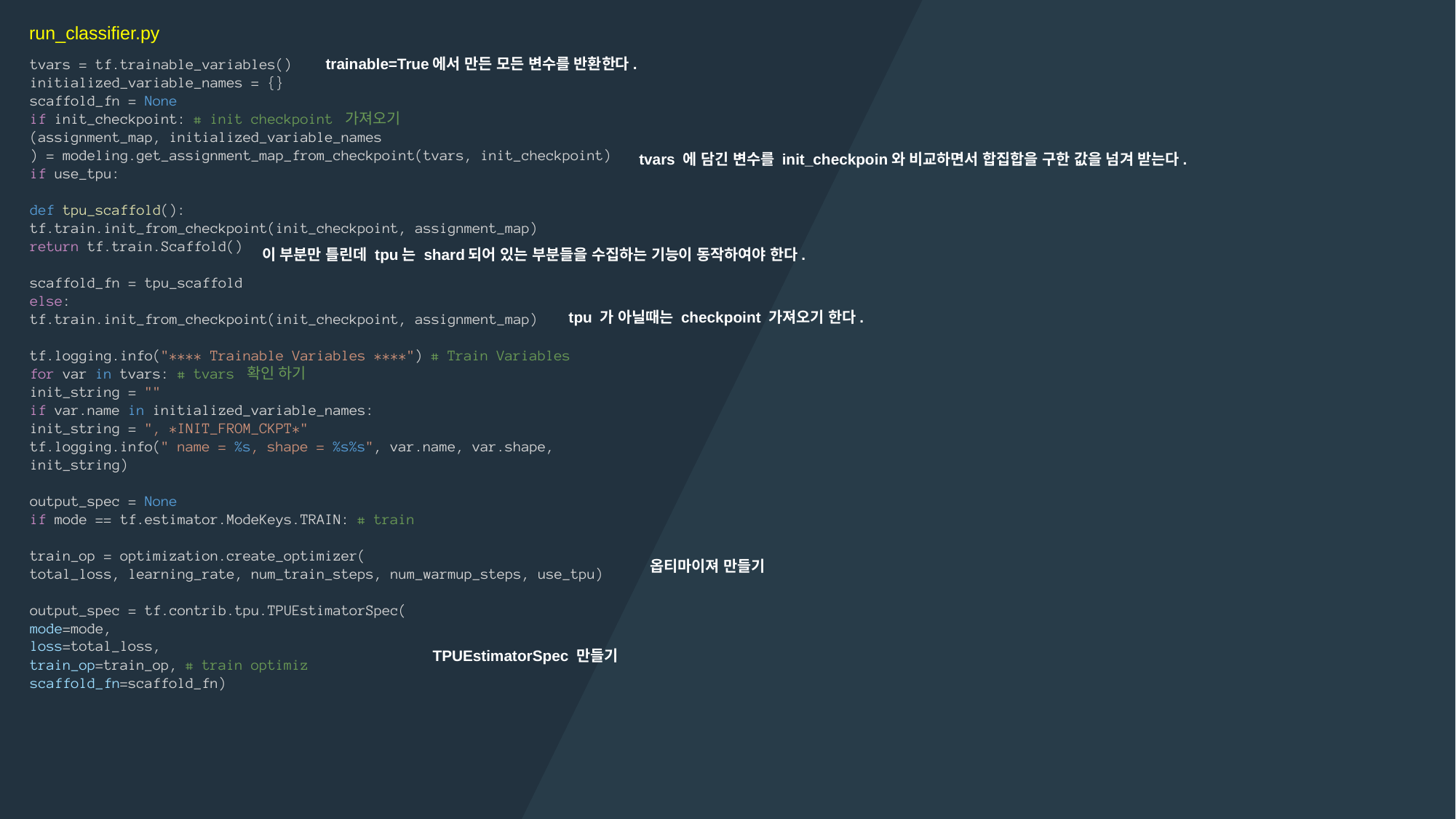

run_classifier.py
tvars = tf.trainable_variables()
initialized_variable_names = {}
scaffold_fn = None
if init_checkpoint: # init checkpoint 가져오기
(assignment_map, initialized_variable_names
) = modeling.get_assignment_map_from_checkpoint(tvars, init_checkpoint)
if use_tpu:
def tpu_scaffold():
tf.train.init_from_checkpoint(init_checkpoint, assignment_map)
return tf.train.Scaffold()
scaffold_fn = tpu_scaffold
else:
tf.train.init_from_checkpoint(init_checkpoint, assignment_map)
tf.logging.info("**** Trainable Variables ****") # Train Variables
for var in tvars: # tvars 확인 하기
init_string = ""
if var.name in initialized_variable_names:
init_string = ", *INIT_FROM_CKPT*"
tf.logging.info(" name = %s, shape = %s%s", var.name, var.shape,
init_string)
output_spec = None
if mode == tf.estimator.ModeKeys.TRAIN: # train
train_op = optimization.create_optimizer(
total_loss, learning_rate, num_train_steps, num_warmup_steps, use_tpu)
output_spec = tf.contrib.tpu.TPUEstimatorSpec(
mode=mode,
loss=total_loss,
train_op=train_op, # train optimiz
scaffold_fn=scaffold_fn)
trainable=True에서 만든 모든 변수를 반환한다.
tvars 에 담긴 변수를 init_checkpoin와 비교하면서 합집합을 구한 값을 넘겨 받는다.
이 부분만 틀린데 tpu는 shard되어 있는 부분들을 수집하는 기능이 동작하여야 한다.
tpu 가 아닐때는 checkpoint 가져오기 한다.
옵티마이져 만들기
TPUEstimatorSpec 만들기